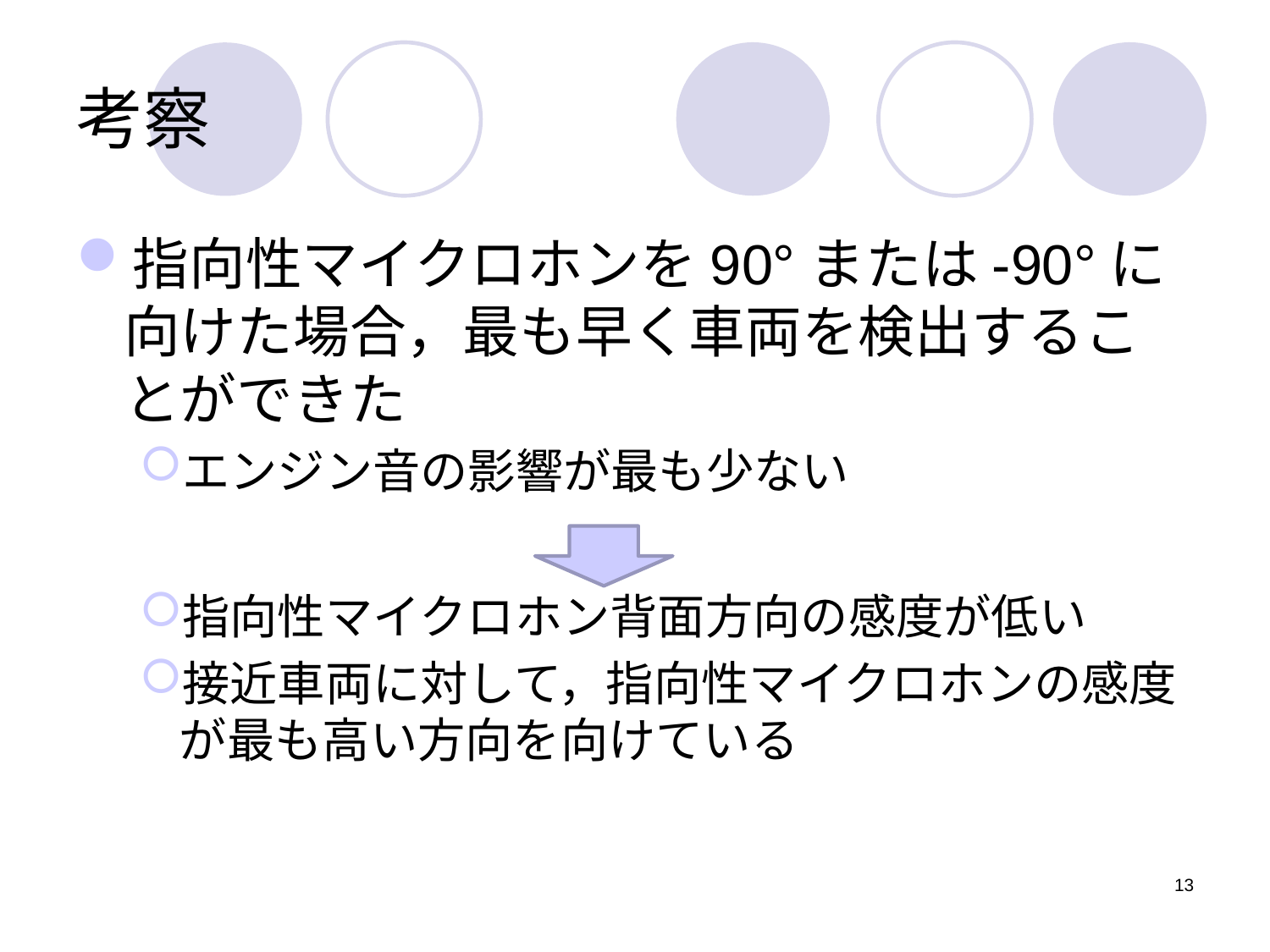

# 考察
指向性マイクロホンを90°または-90°に
向けた場合，最も早く車両を検出することができた
エンジン音の影響が最も少ない

指向性マイクロホン背面方向の感度が低い
接近車両に対して，指向性マイクロホンの感度が最も高い方向を向けている

13